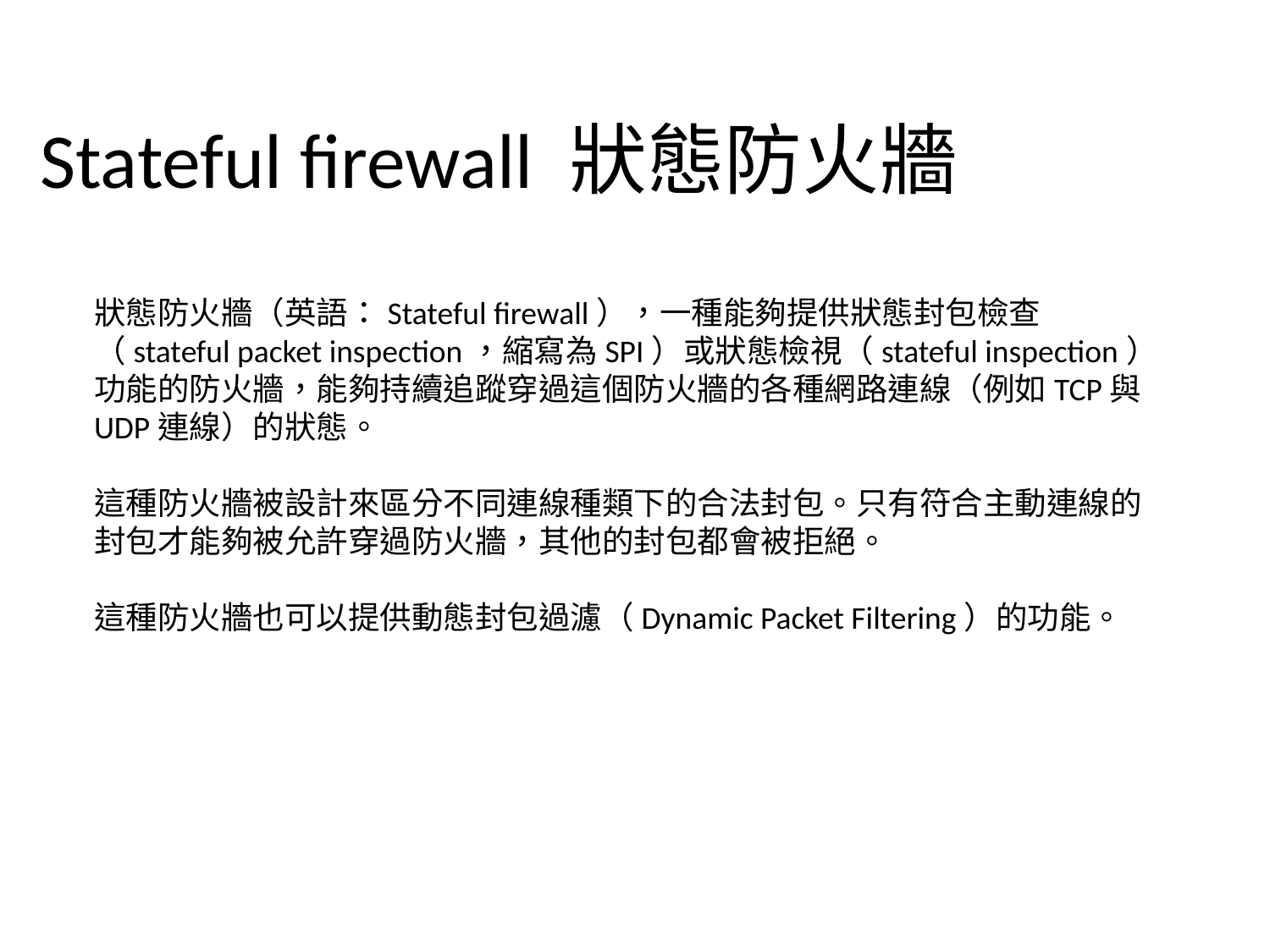

# Stateful firewall 狀態防火牆
狀態防火牆（英語：Stateful firewall），一種能夠提供狀態封包檢查（stateful packet inspection，縮寫為SPI）或狀態檢視（stateful inspection）功能的防火牆，能夠持續追蹤穿過這個防火牆的各種網路連線（例如TCP與UDP連線）的狀態。

這種防火牆被設計來區分不同連線種類下的合法封包。只有符合主動連線的封包才能夠被允許穿過防火牆，其他的封包都會被拒絕。

這種防火牆也可以提供動態封包過濾（Dynamic Packet Filtering）的功能。